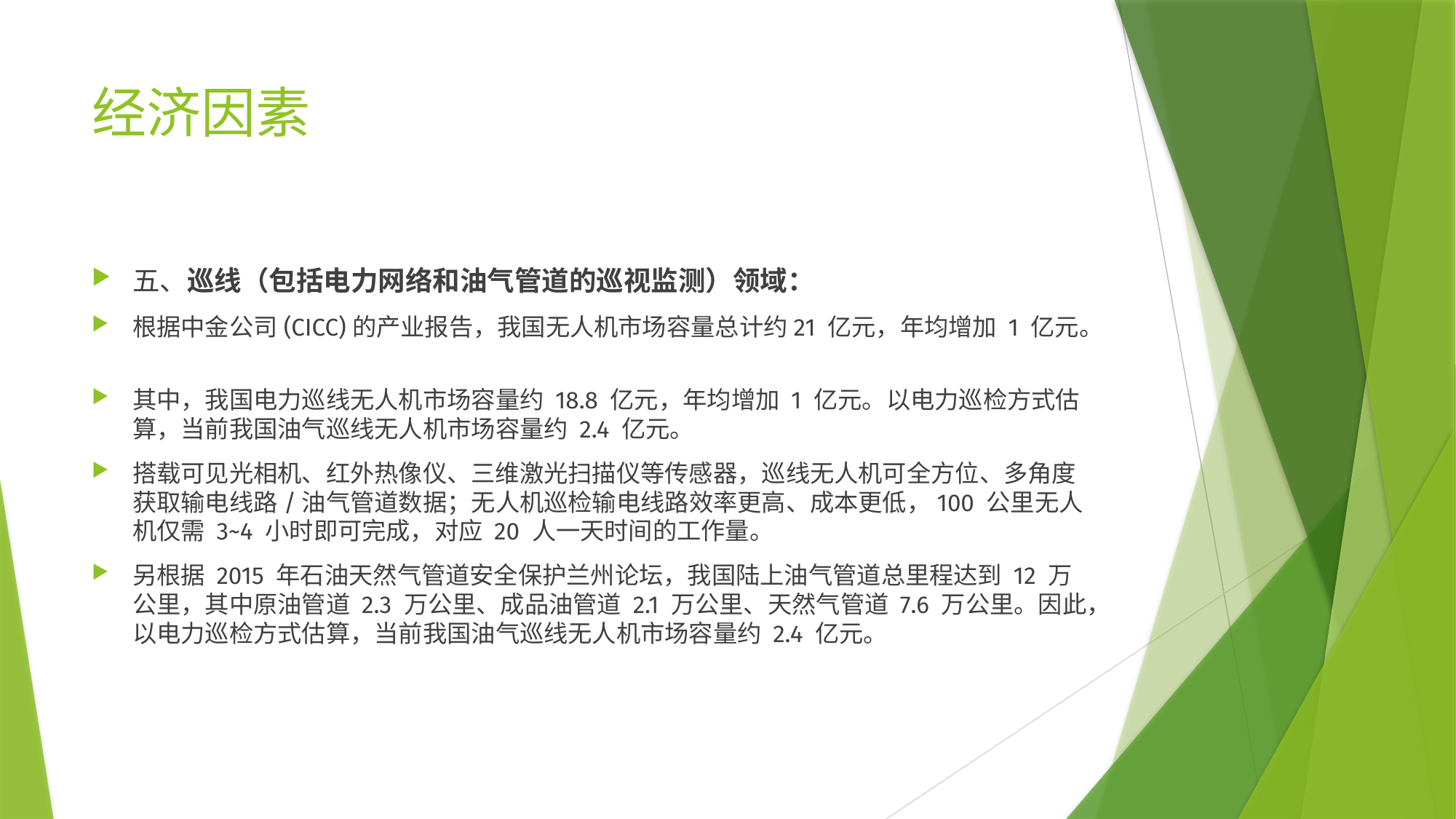

# 经济因素
五、巡线（包括电力网络和油气管道的巡视监测）领域：
根据中金公司(CICC)的产业报告，我国无人机市场容量总计约21 亿元，年均增加 1 亿元。
其中，我国电力巡线无人机市场容量约 18.8 亿元，年均增加 1 亿元。以电力巡检方式估算，当前我国油气巡线无人机市场容量约 2.4 亿元。
搭载可见光相机、红外热像仪、三维激光扫描仪等传感器，巡线无人机可全方位、多角度获取输电线路/油气管道数据；无人机巡检输电线路效率更高、成本更低，100 公里无人机仅需 3~4 小时即可完成，对应 20 人一天时间的工作量。
另根据 2015 年石油天然气管道安全保护兰州论坛，我国陆上油气管道总里程达到 12 万公里，其中原油管道 2.3 万公里、成品油管道 2.1 万公里、天然气管道 7.6 万公里。因此，以电力巡检方式估算，当前我国油气巡线无人机市场容量约 2.4 亿元。